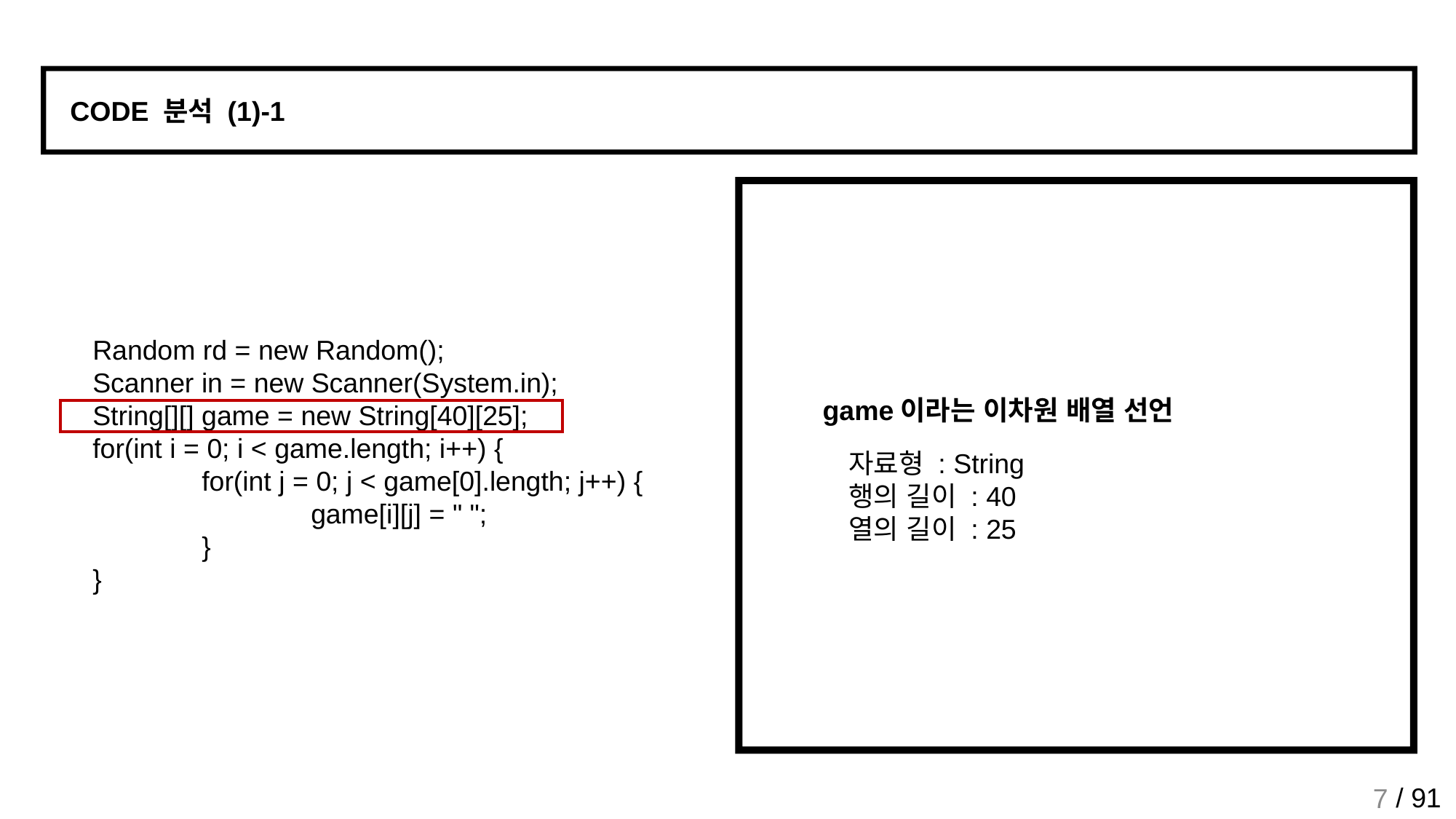

CODE 분석 (1)-1

Random rd = new Random();
Scanner in = new Scanner(System.in);
String[][] game = new String[40][25];
for(int i = 0; i < game.length; i++) {
	for(int j = 0; j < game[0].length; j++) {
		game[i][j] = " ";
	}
}
game이라는 이차원 배열 선언

자료형 : String
행의 길이 : 40
열의 길이 : 25
7